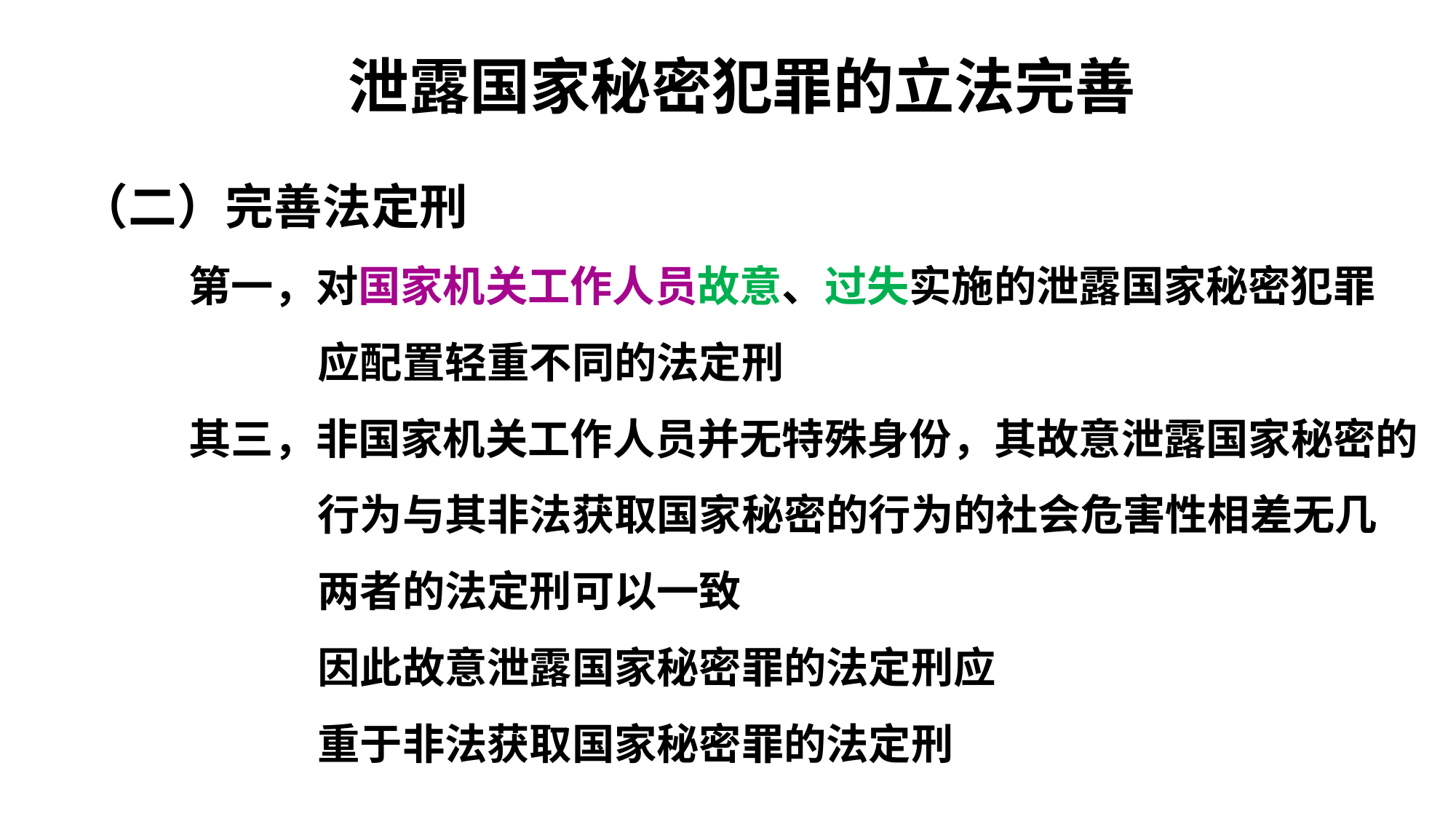

# 泄露国家秘密犯罪的立法完善
（二）完善法定刑
	第一，对国家机关工作人员故意、过失实施的泄露国家秘密犯罪
		 应配置轻重不同的法定刑
	其三，非国家机关工作人员并无特殊身份，其故意泄露国家秘密的
		 行为与其非法获取国家秘密的行为的社会危害性相差无几
		 两者的法定刑可以一致
		 因此故意泄露国家秘密罪的法定刑应
		 重于非法获取国家秘密罪的法定刑